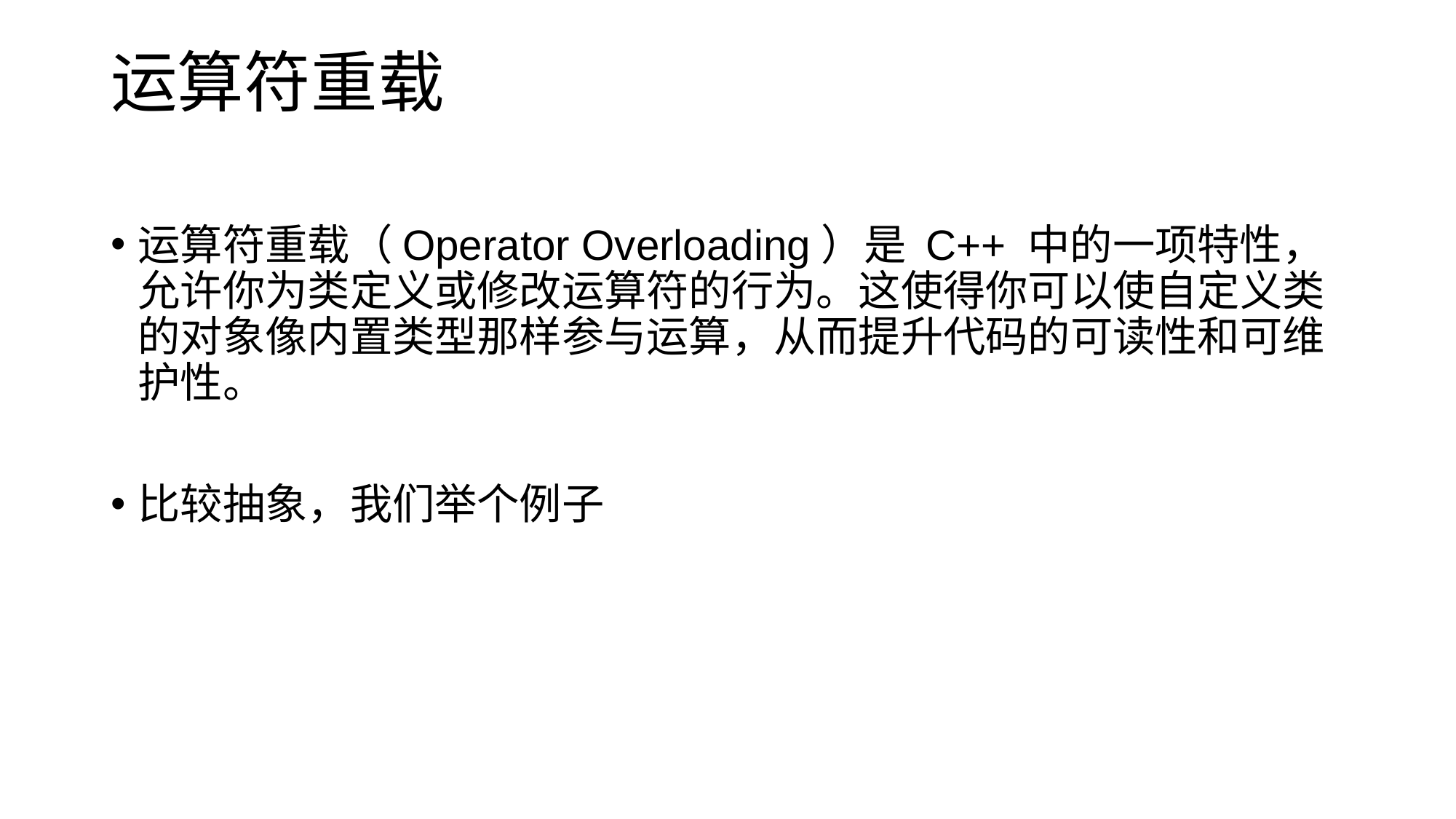

# 运算符重载
运算符重载（Operator Overloading）是 C++ 中的一项特性，允许你为类定义或修改运算符的行为。这使得你可以使自定义类的对象像内置类型那样参与运算，从而提升代码的可读性和可维护性。

比较抽象，我们举个例子